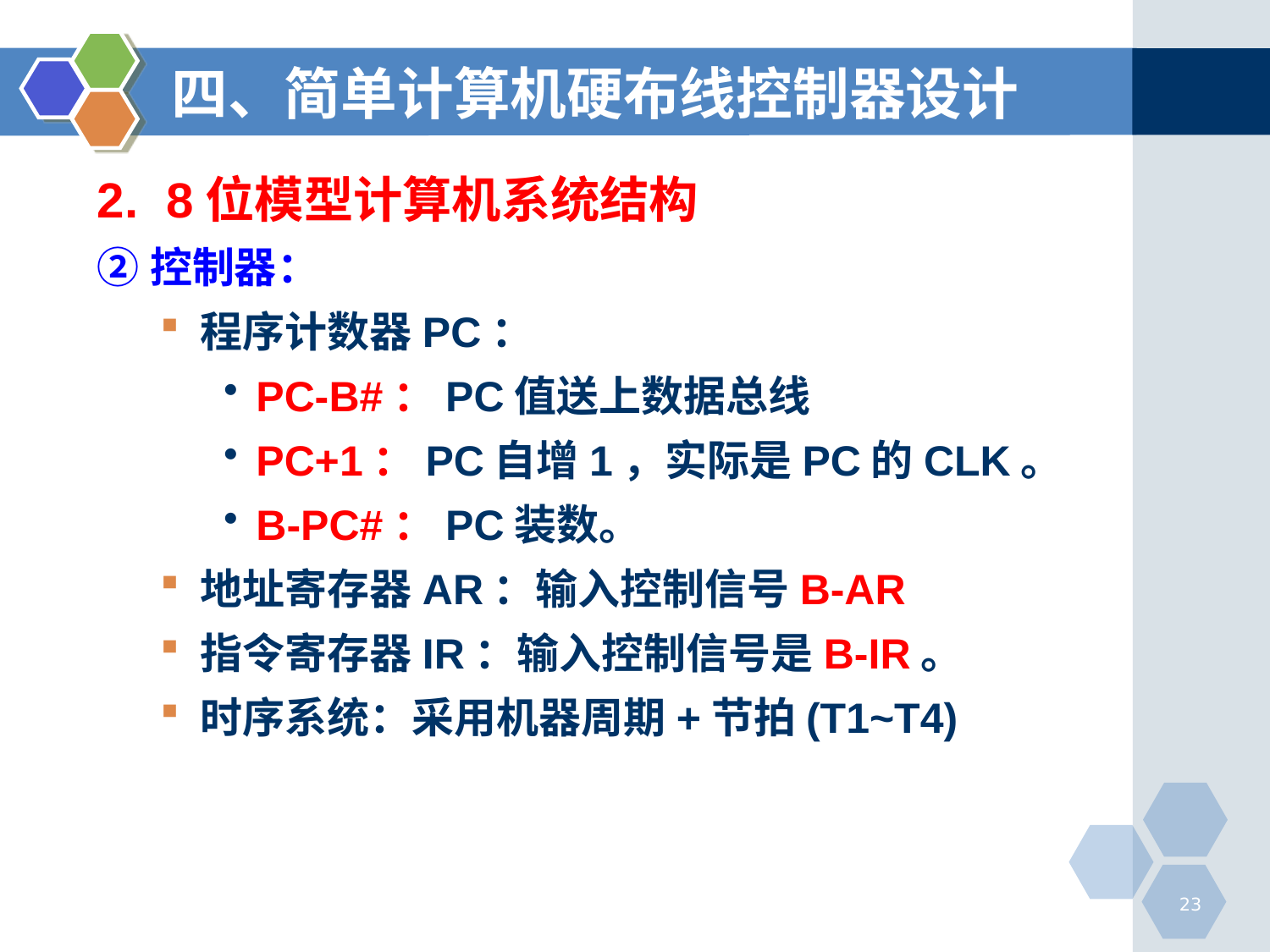

# 四、简单计算机硬布线控制器设计
2.  8位模型计算机系统结构
②控制器：
程序计数器PC：
PC-B#：PC值送上数据总线
PC+1：PC自增1，实际是PC的CLK。
B-PC#：PC装数。
地址寄存器AR：输入控制信号B-AR
指令寄存器IR：输入控制信号是B-IR。
时序系统：采用机器周期+节拍(T1~T4)
23